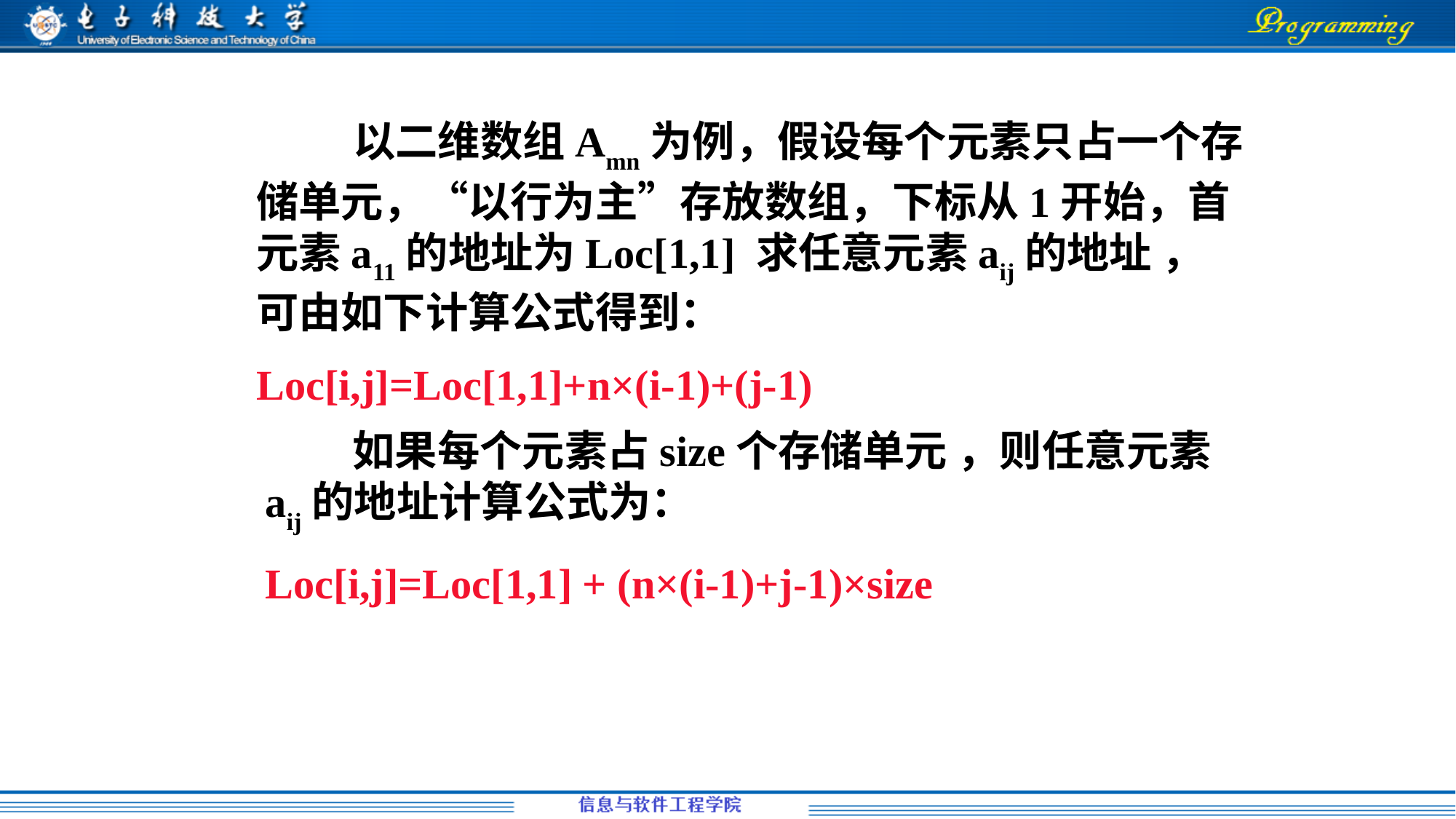

以二维数组Amn为例，假设每个元素只占一个存储单元，“以行为主”存放数组，下标从1开始，首元素a11的地址为Loc[1,1] 求任意元素aij的地址 ，可由如下计算公式得到：
Loc[i,j]=Loc[1,1]+n×(i-1)+(j-1)
        如果每个元素占size个存储单元 ，则任意元素aij的地址计算公式为：
Loc[i,j]=Loc[1,1] + (n×(i-1)+j-1)×size